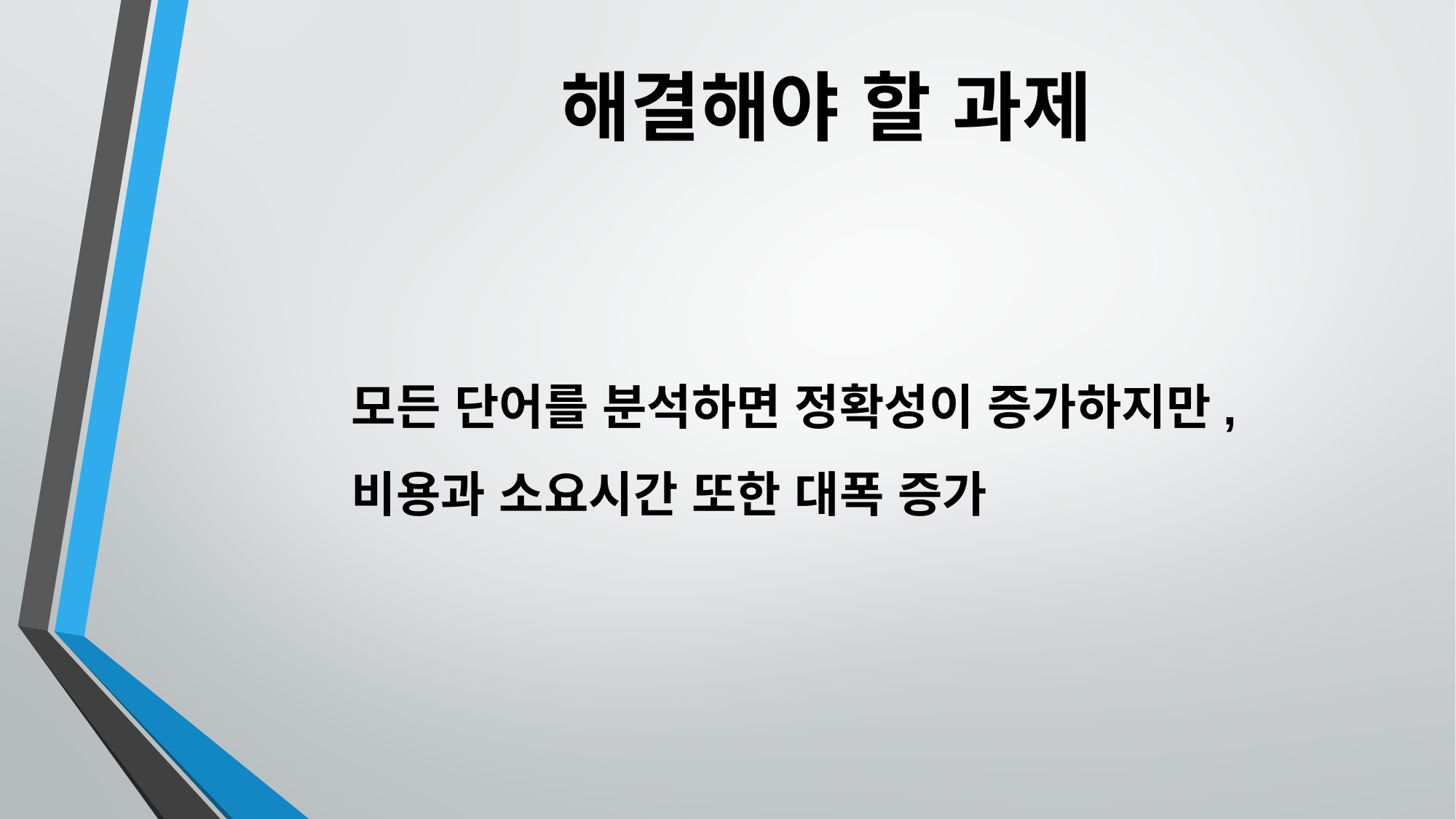

# 해결해야 할 과제

모든 단어를 분석하면 정확성이 증가하지만,
비용과 소요시간 또한 대폭 증가